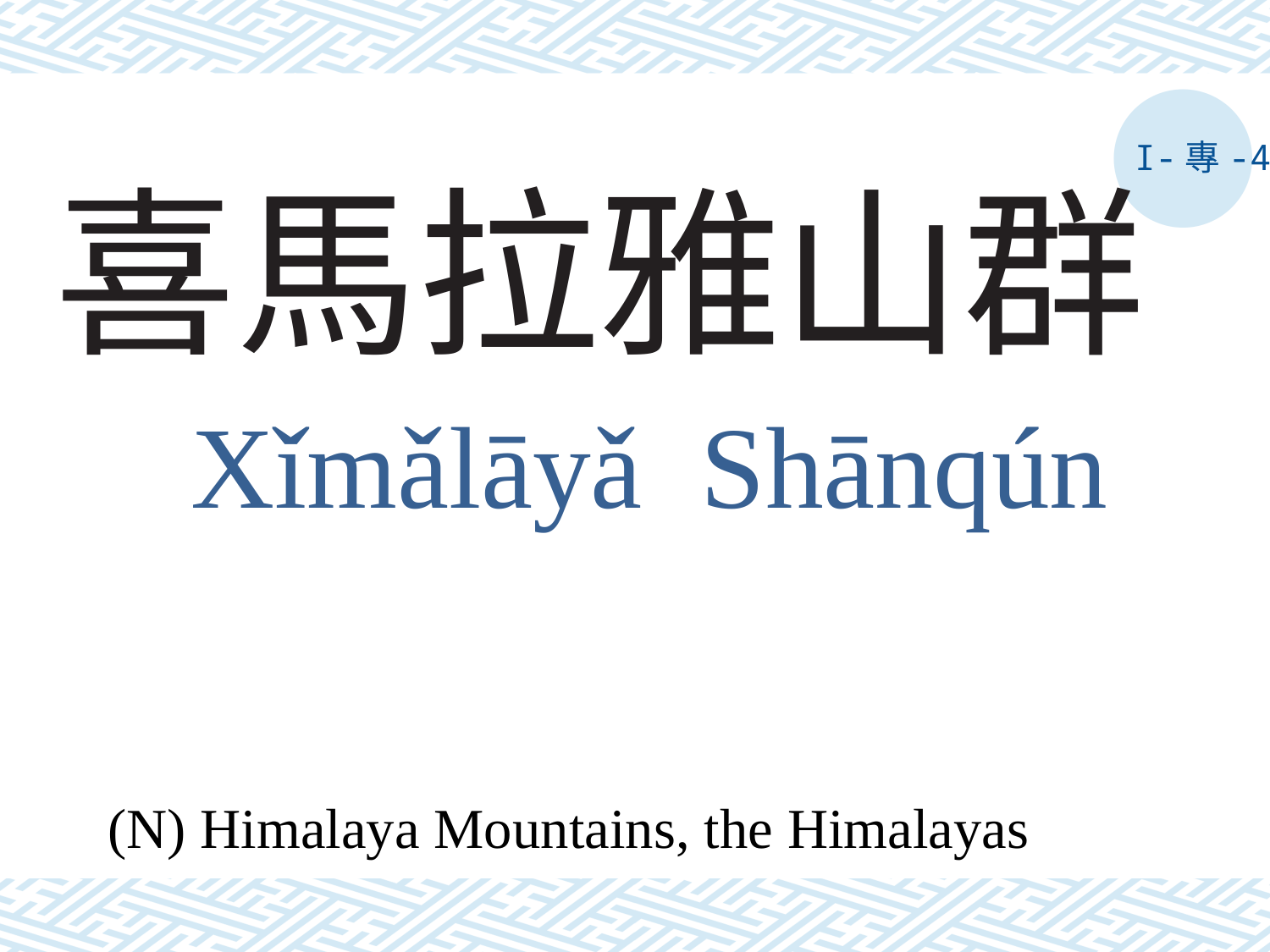

I-專-4

# 喜馬拉雅山群
Xǐmǎlāyǎ  Shānqún
(N) Himalaya Mountains, the Himalayas